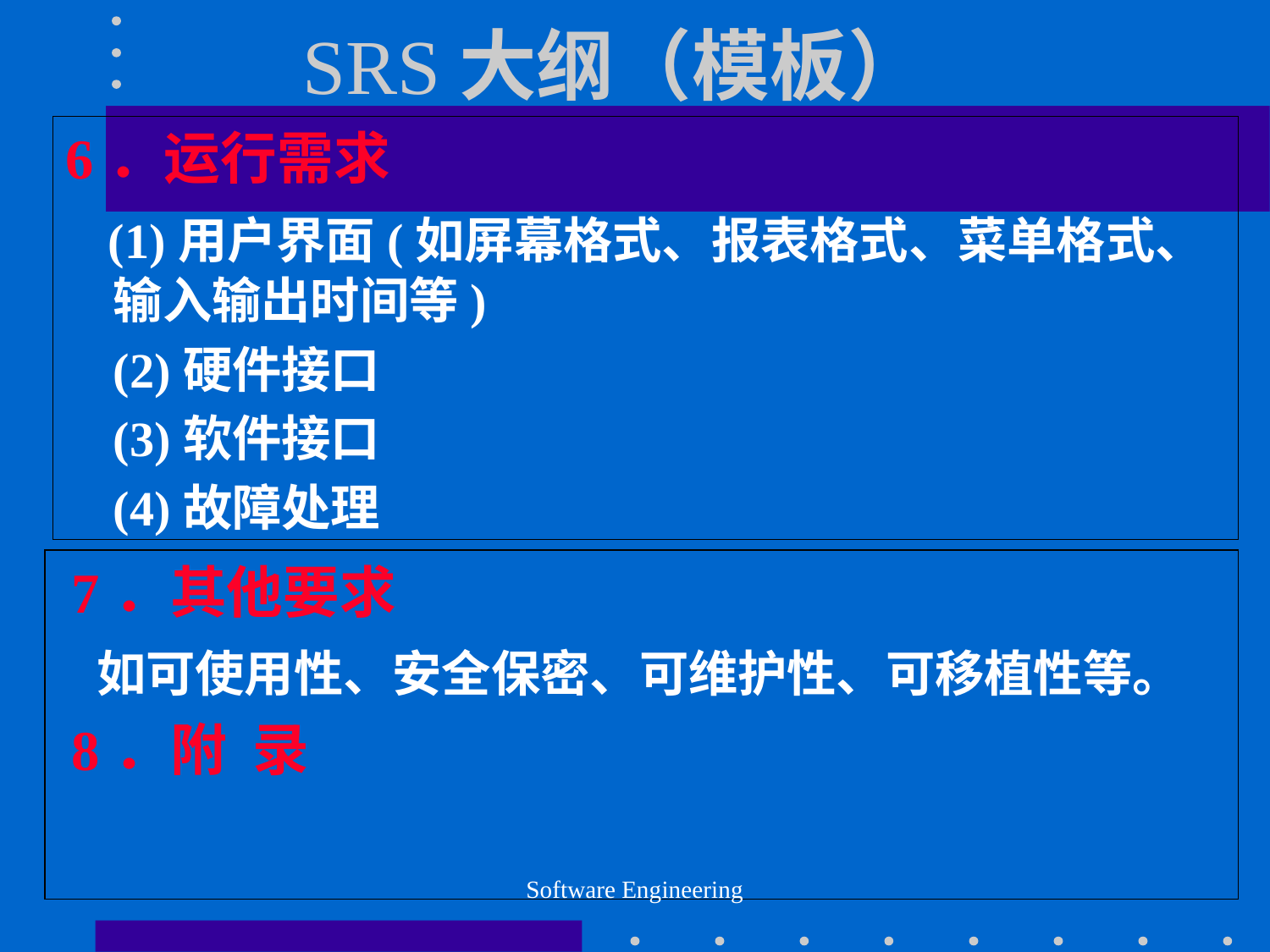

# SRS大纲（模板）
6．运行需求
   (1)用户界面(如屏幕格式、报表格式、菜单格式、输入输出时间等)
	(2)硬件接口
	(3)软件接口
	(4)故障处理
 7．其他要求
  如可使用性、安全保密、可维护性、可移植性等。
 8．附  录
Software Engineering